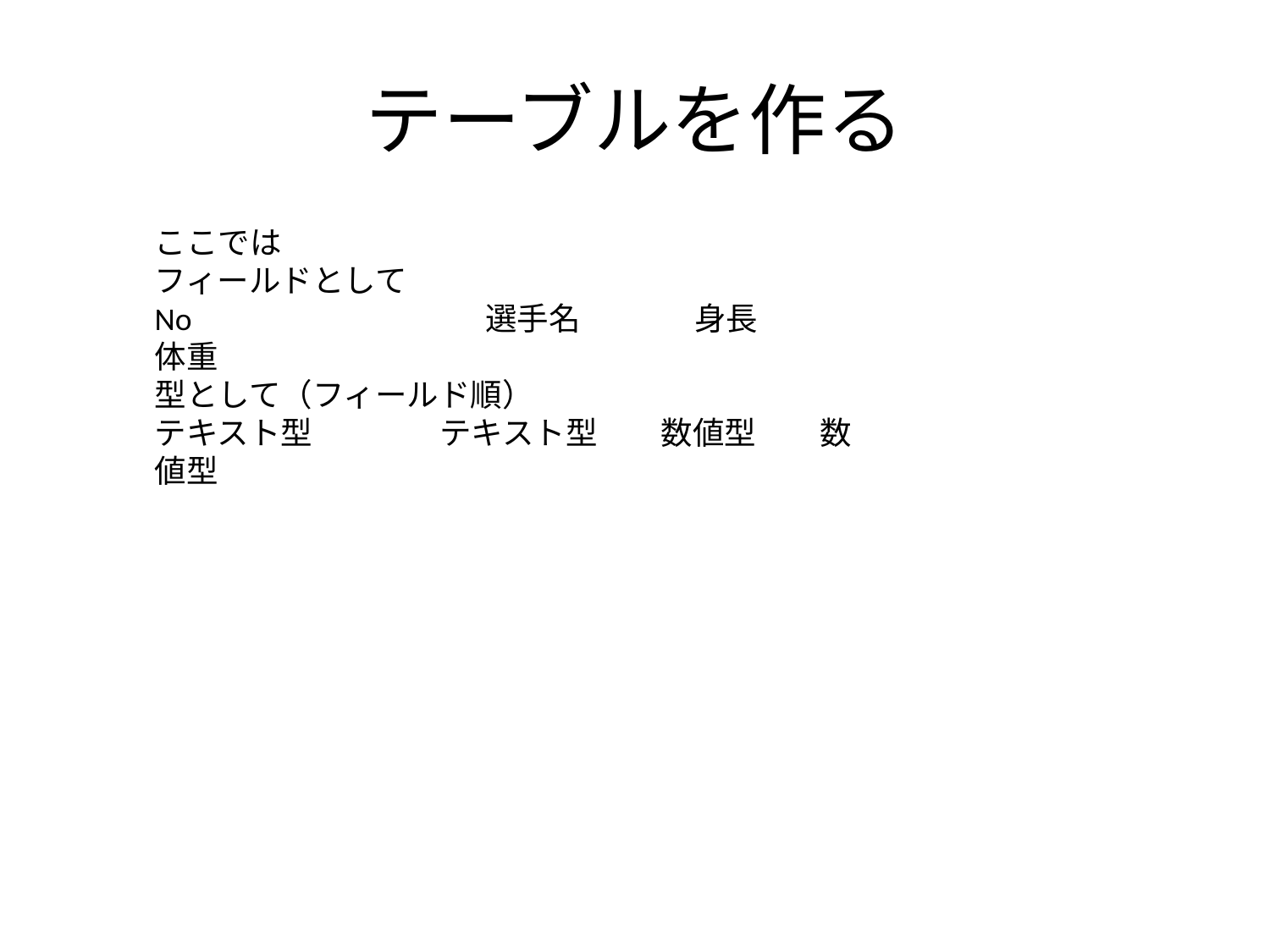

# テーブルを作る
ここでは
フィールドとして
No　　　　　　　　　選手名	　身長	　　体重
型として（フィールド順）
テキスト型　　　　テキスト型　　数値型　　数値型